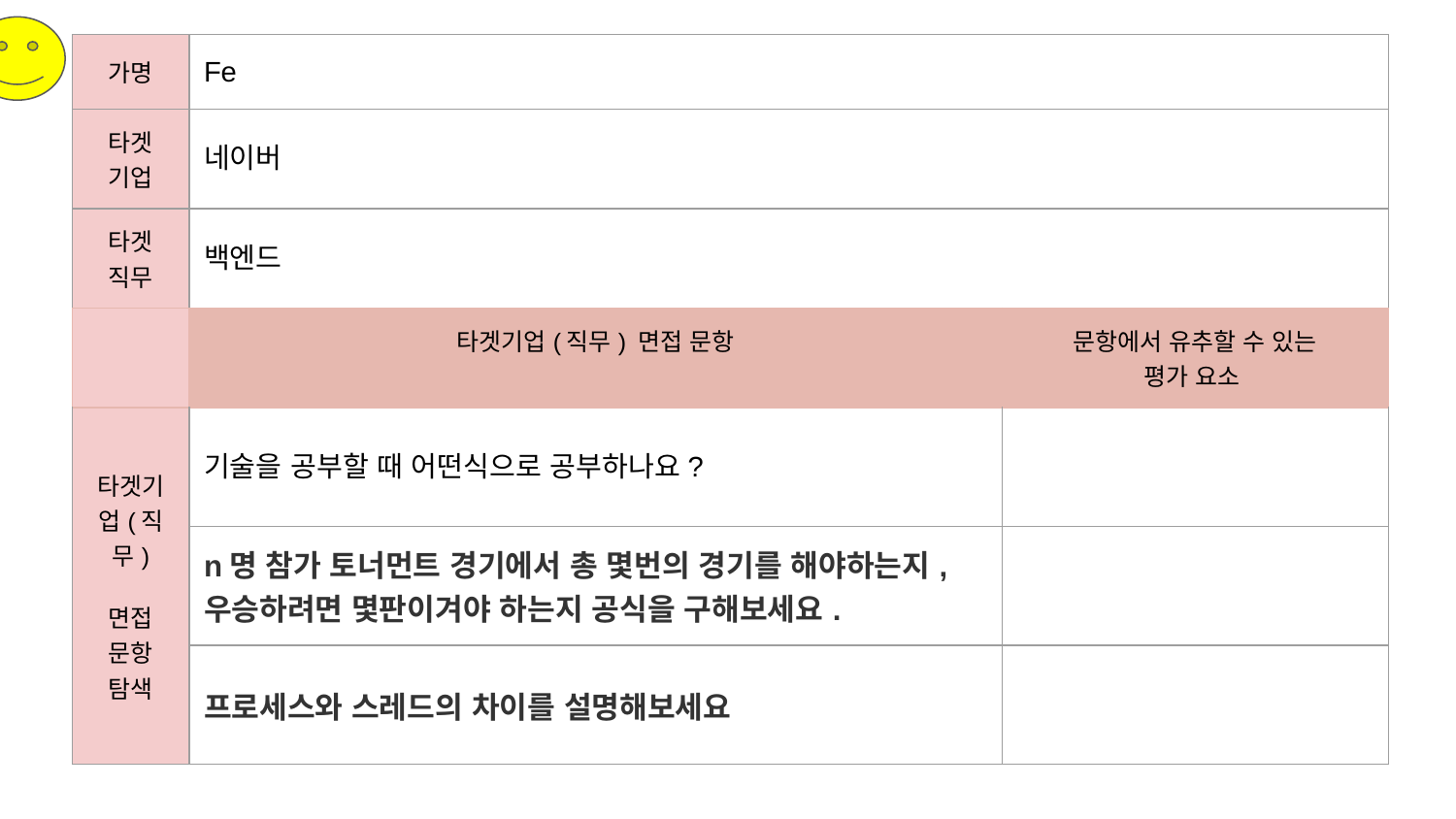

| 가명 | Fe |  |
| --- | --- | --- |
| 타겟 기업 | 네이버 |  |
| 타겟 직무 | 백엔드 |  |
|  | 타겟기업(직무) 면접 문항 | 문항에서 유추할 수 있는 평가 요소 |
| 타겟기업(직무) 면접 문항 탐색 | 기술을 공부할 때 어떤식으로 공부하나요? |  |
|  | n명 참가 토너먼트 경기에서 총 몇번의 경기를 해야하는지, 우승하려면 몇판이겨야 하는지 공식을 구해보세요. |  |
|  | 프로세스와 스레드의 차이를 설명해보세요 |  |